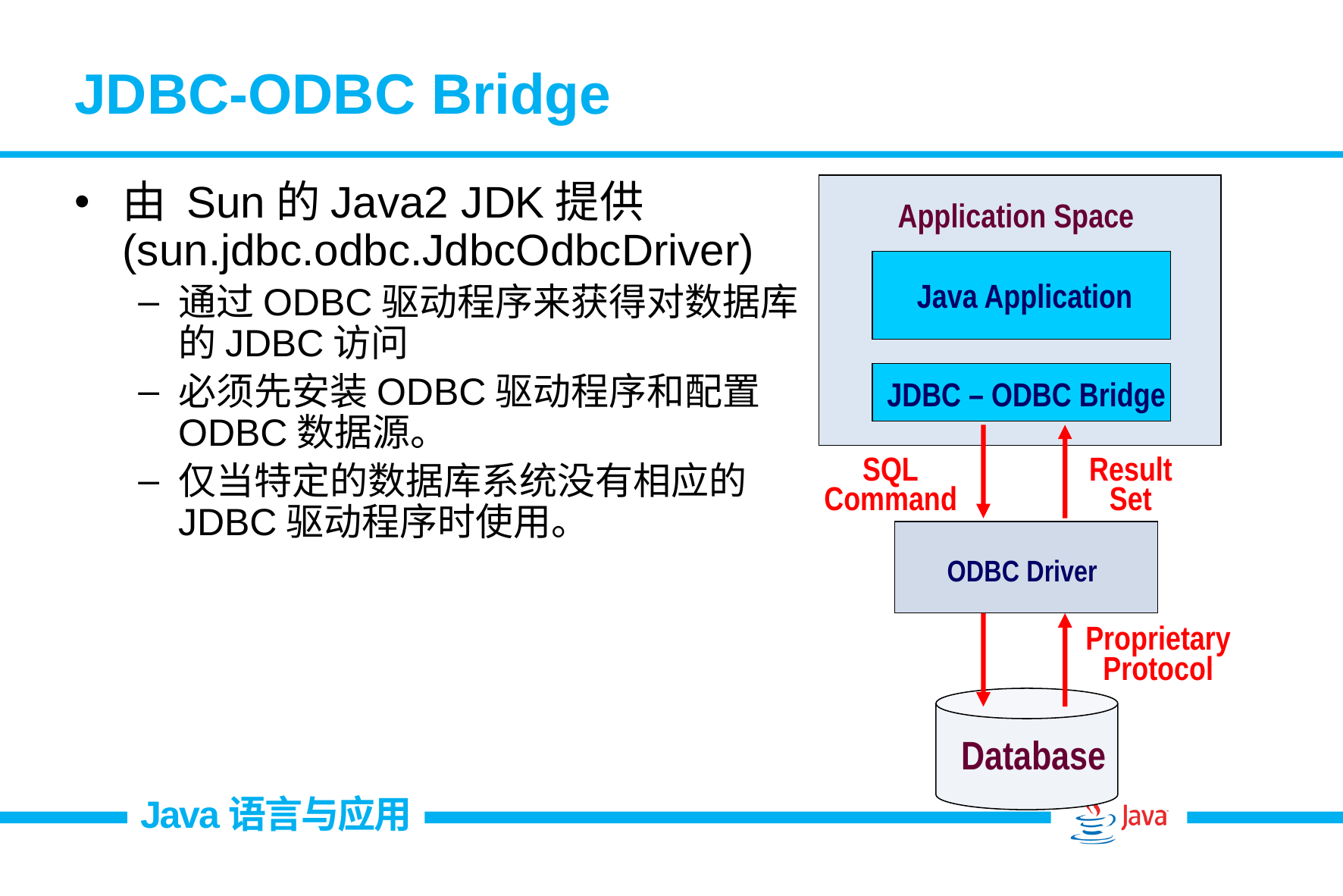

# JDBC-ODBC Bridge
由 Sun的Java2 JDK提供(sun.jdbc.odbc.JdbcOdbcDriver)
通过ODBC驱动程序来获得对数据库的JDBC访问
必须先安装ODBC驱动程序和配置ODBC数据源。
仅当特定的数据库系统没有相应的JDBC驱动程序时使用。

Application Space

Java Application

JDBC – ODBC Bridge

SQL
Command
Result
Set

ODBC Driver

Proprietary
Protocol

Database